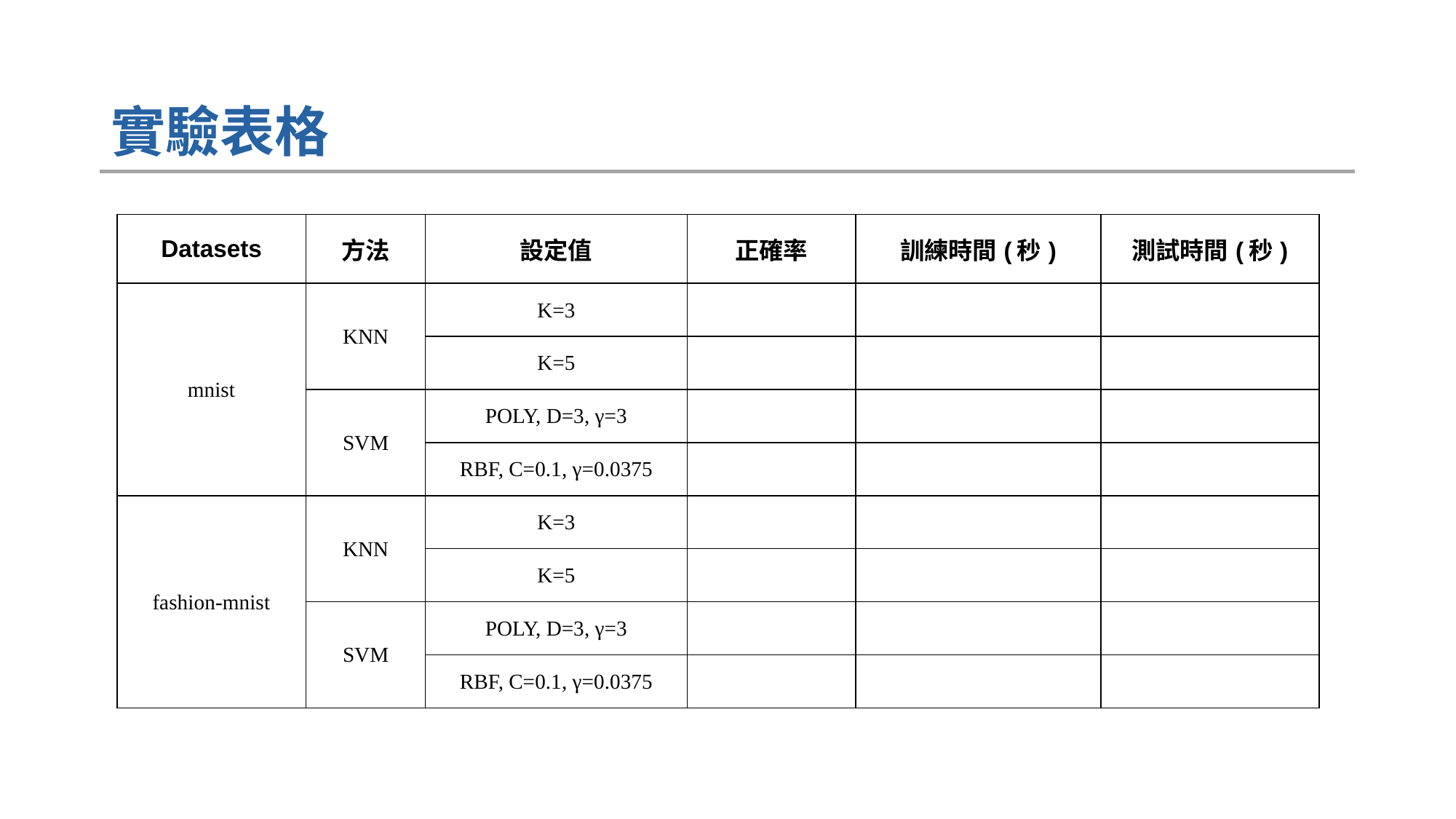

# 實驗表格
| Datasets | 方法 | 設定值 | 正確率 | 訓練時間(秒) | 測試時間(秒) |
| --- | --- | --- | --- | --- | --- |
| mnist | KNN | K=3 |  |  |  |
|  |  | K=5 |  |  |  |
|  | SVM | POLY, D=3, γ=3 |  |  |  |
|  | SVM | RBF, C=0.1, γ=0.0375 |  |  |  |
| fashion-mnist | KNN | K=3 |  |  |  |
|  |  | K=5 |  |  |  |
|  | SVM | POLY, D=3, γ=3 |  |  |  |
|  |  | RBF, C=0.1, γ=0.0375 |  |  |  |